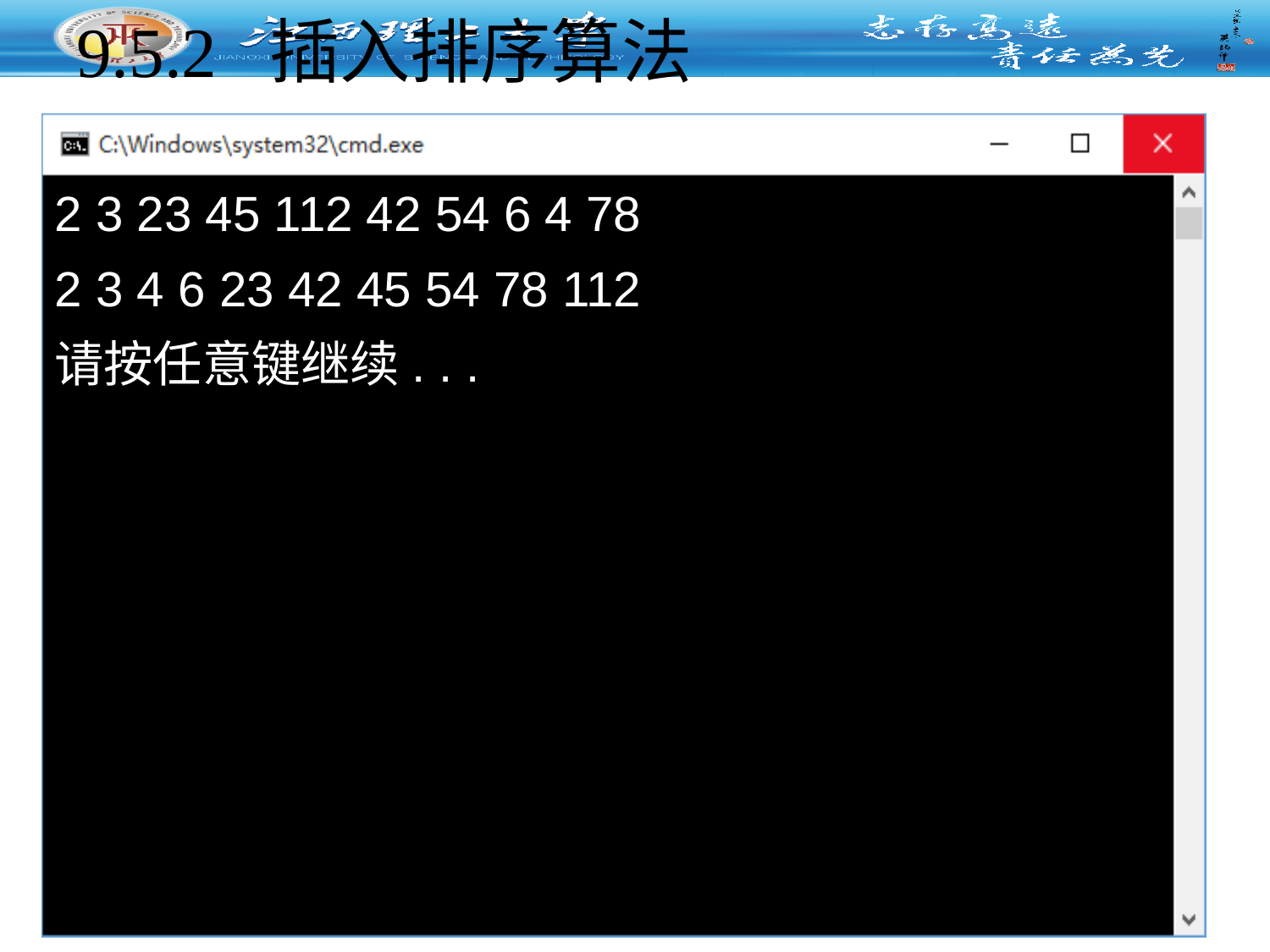

# 9.5.2  插入排序算法
2 3 23 45 112 42 54 6 4 78
2 3 4 6 23 42 45 54 78 112
请按任意键继续. . .